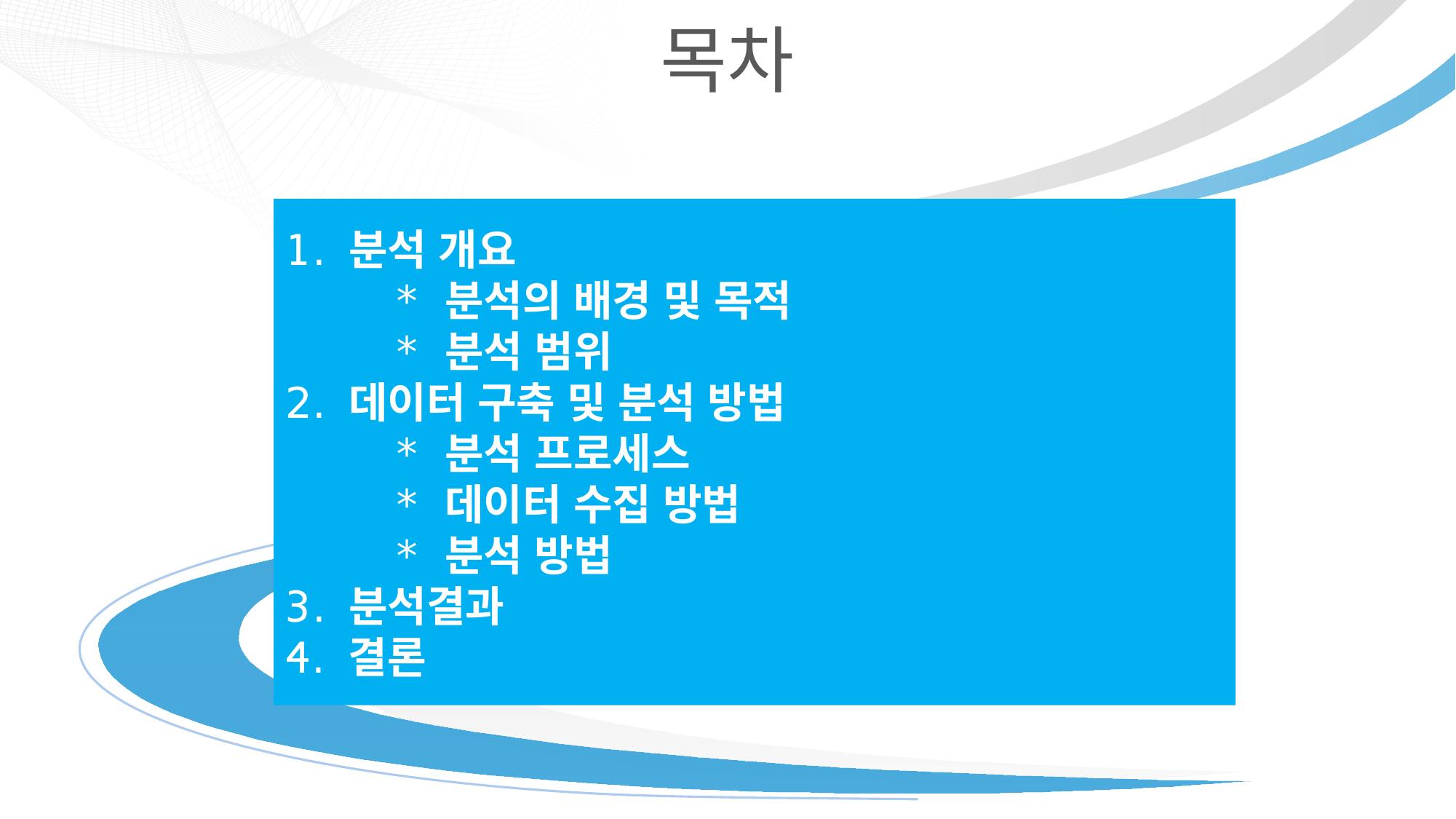

목차

# 1. 분석 개요 * 분석의 배경 및 목적 * 분석 범위 2. 데이터 구축 및 분석 방법 * 분석 프로세스 * 데이터 수집 방법 * 분석 방법 3. 분석결과 4. 결론